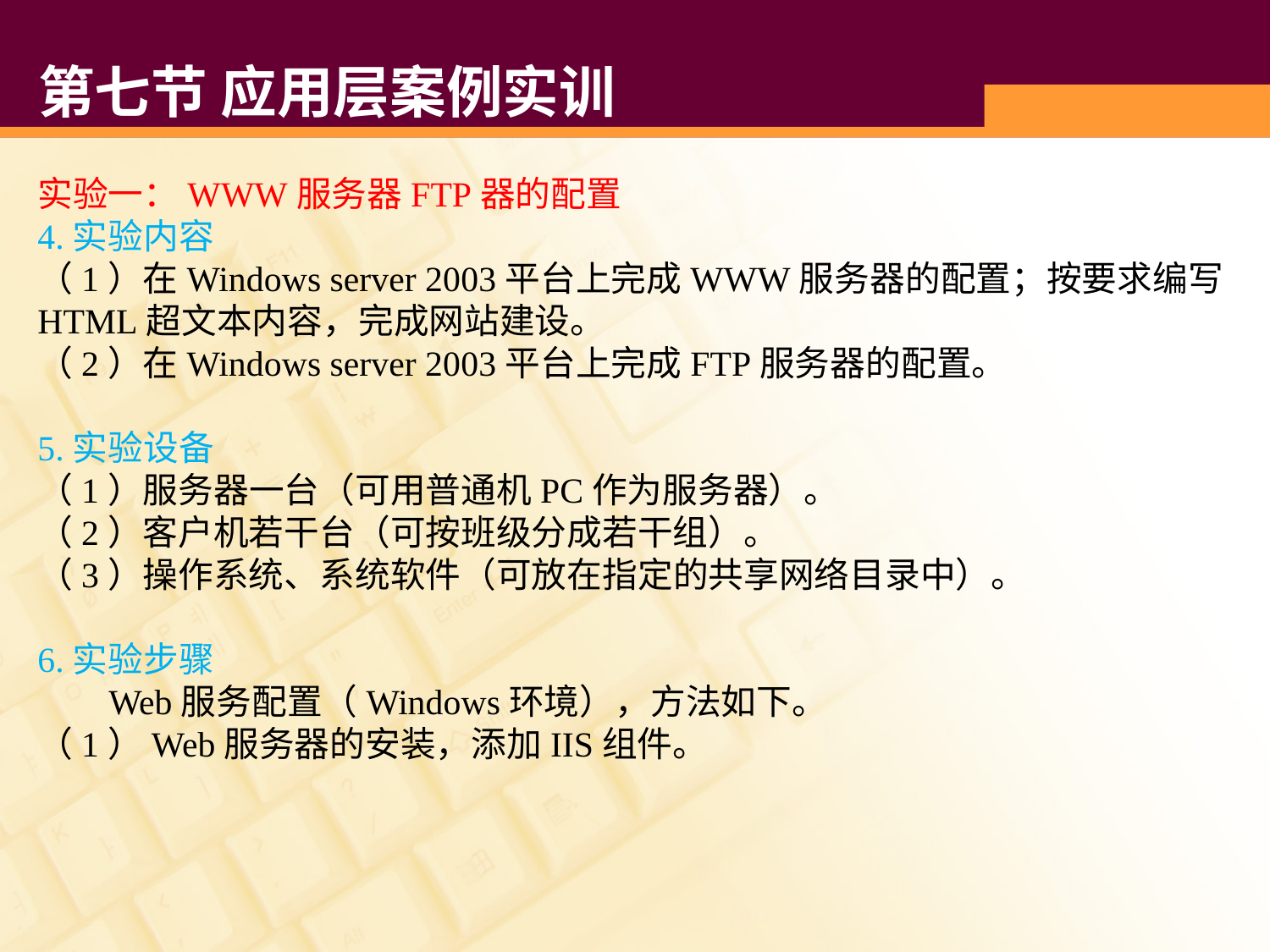

# 第七节 应用层案例实训
实验一：WWW服务器FTP器的配置
4.实验内容
（1）在Windows server 2003平台上完成WWW服务器的配置；按要求编写HTML超文本内容，完成网站建设。
（2）在Windows server 2003平台上完成FTP服务器的配置。

5.实验设备
（1）服务器一台（可用普通机PC作为服务器）。
（2）客户机若干台（可按班级分成若干组）。
（3）操作系统、系统软件（可放在指定的共享网络目录中）。

6.实验步骤
        Web服务配置（Windows环境），方法如下。
（1）Web服务器的安装，添加IIS组件。